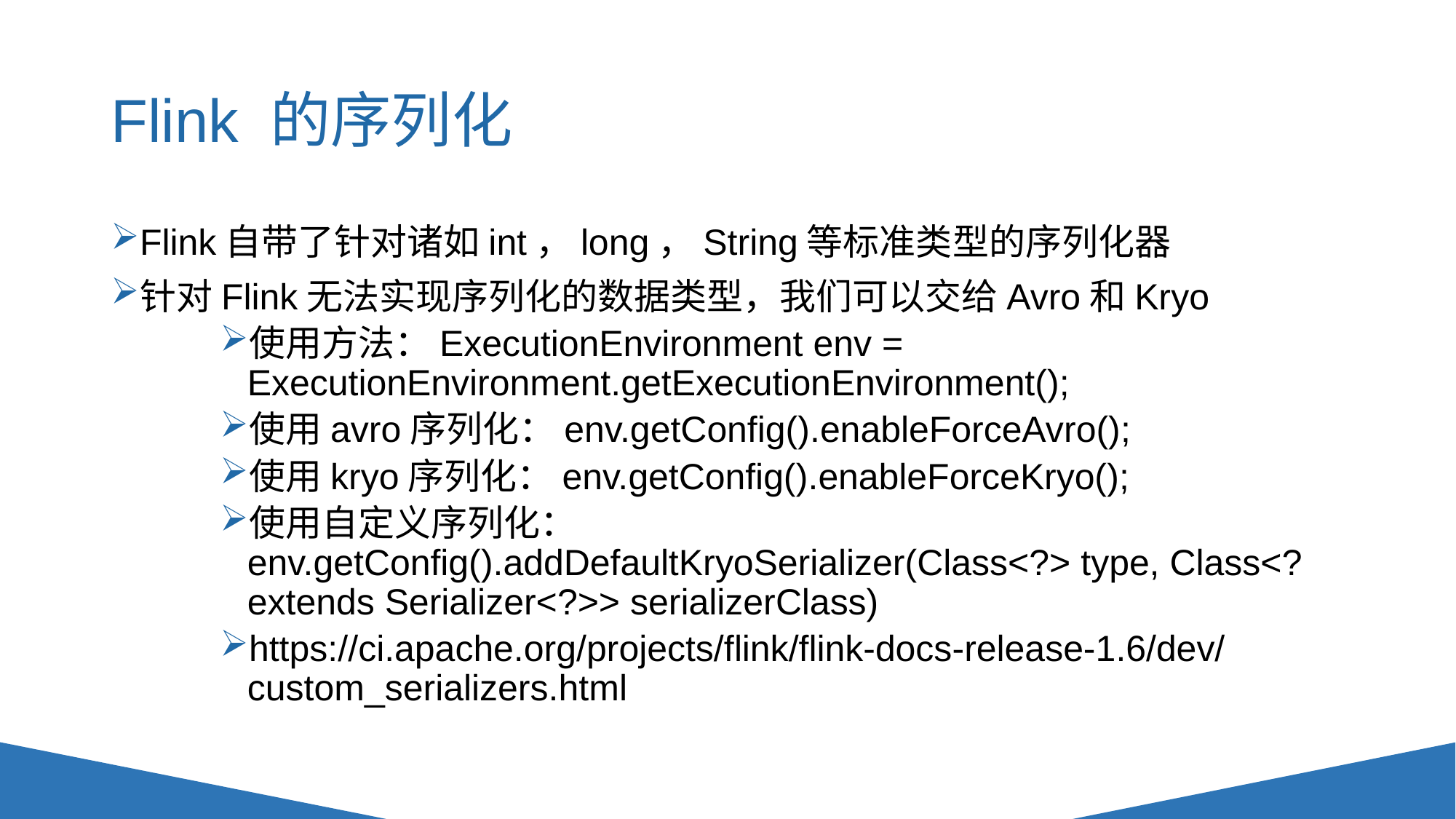

# Flink 的序列化
Flink自带了针对诸如int，long，String等标准类型的序列化器
针对Flink无法实现序列化的数据类型，我们可以交给Avro和Kryo
使用方法：ExecutionEnvironment env = ExecutionEnvironment.getExecutionEnvironment();
使用avro序列化：env.getConfig().enableForceAvro();
使用kryo序列化：env.getConfig().enableForceKryo();
使用自定义序列化：env.getConfig().addDefaultKryoSerializer(Class<?> type, Class<? extends Serializer<?>> serializerClass)
https://ci.apache.org/projects/flink/flink-docs-release-1.6/dev/custom_serializers.html